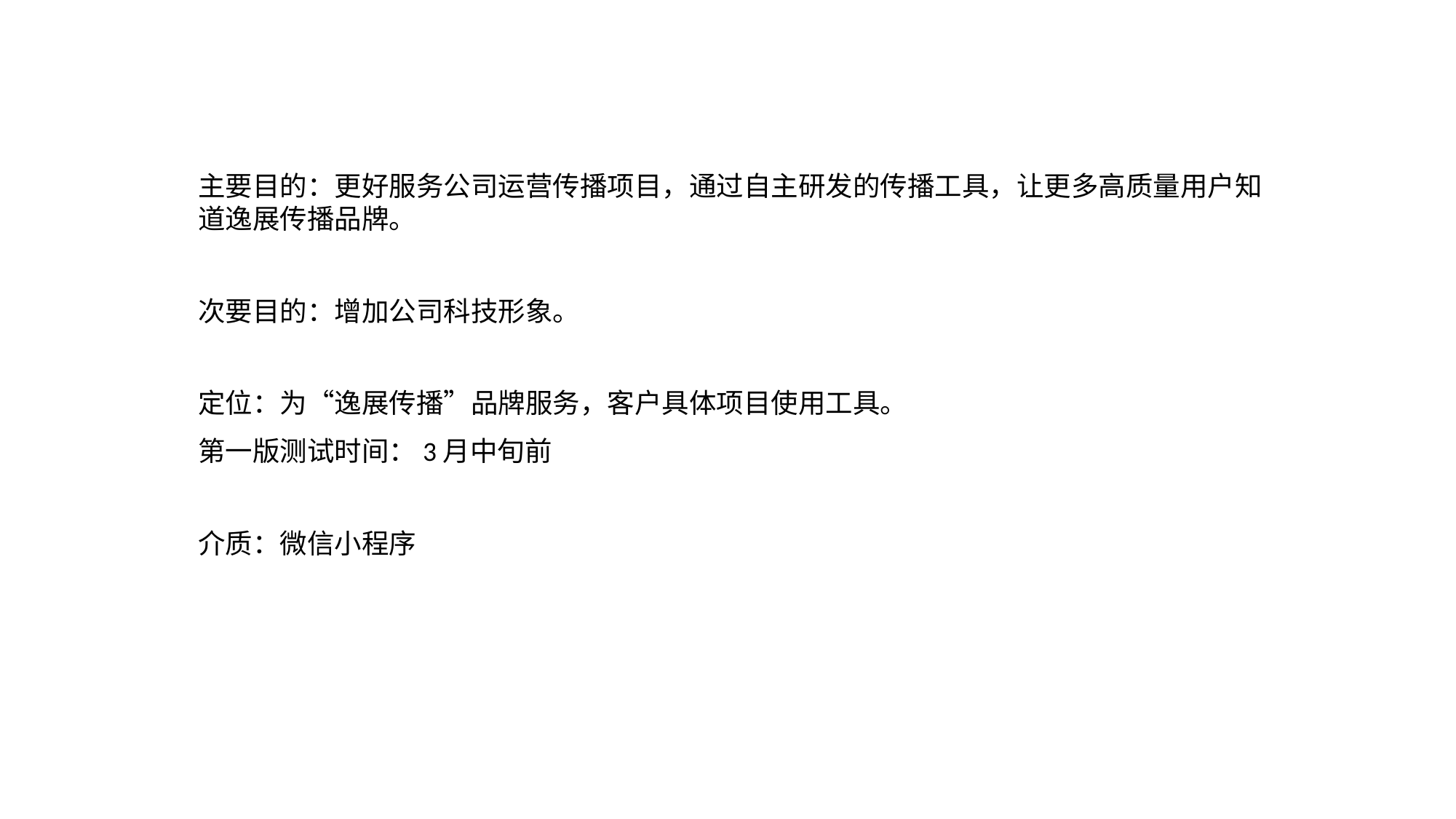

主要目的：更好服务公司运营传播项目，通过自主研发的传播工具，让更多高质量用户知道逸展传播品牌。

次要目的：增加公司科技形象。

定位：为“逸展传播”品牌服务，客户具体项目使用工具。
第一版测试时间：3月中旬前

介质：微信小程序